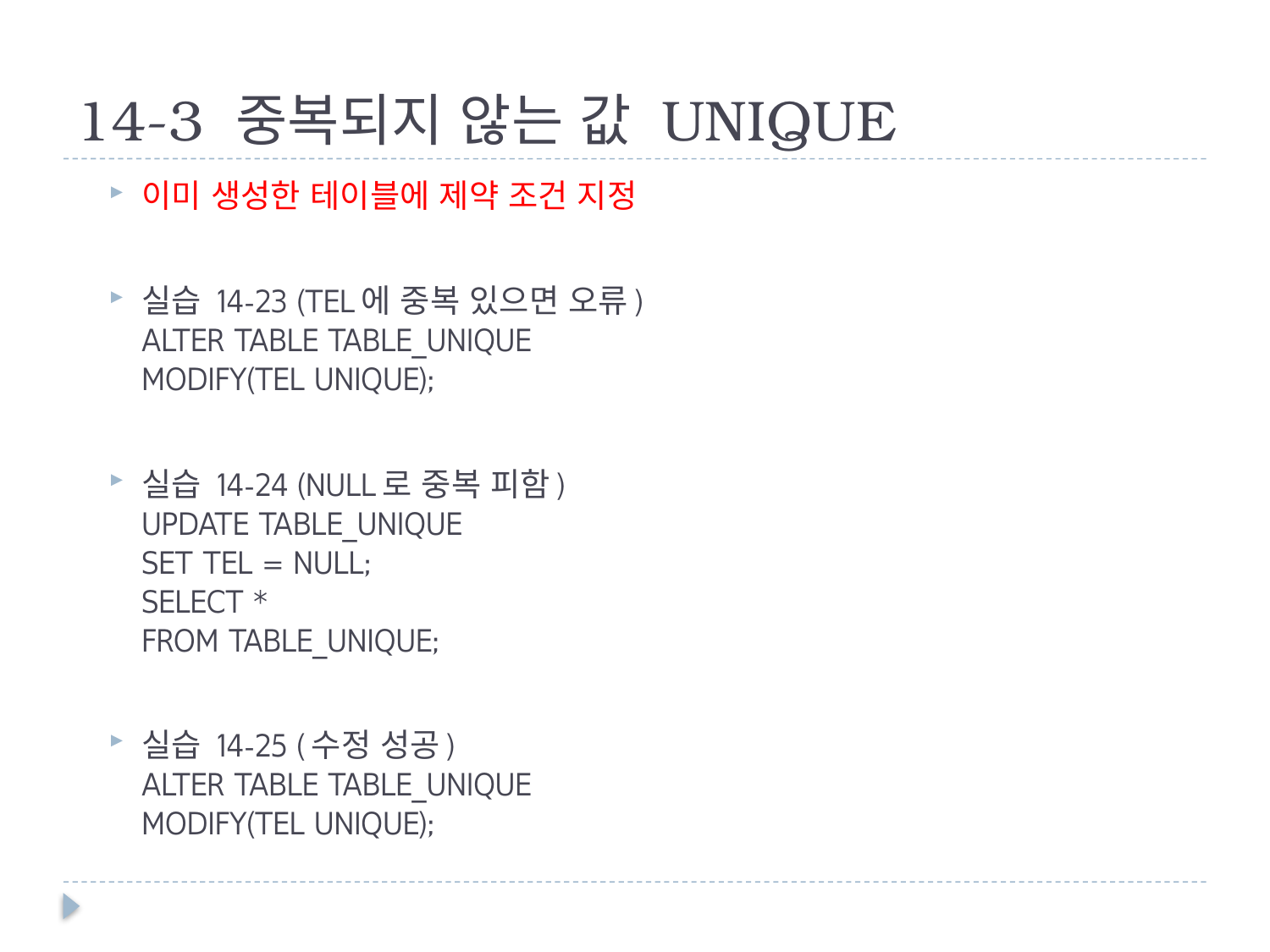

# 14-3 중복되지 않는 값 UNIQUE
이미 생성한 테이블에 제약 조건 지정

실습 14-23 (TEL에 중복 있으면 오류)
ALTER TABLE TABLE_UNIQUE
MODIFY(TEL UNIQUE);

실습 14-24 (NULL로 중복 피함)
UPDATE TABLE_UNIQUE
SET TEL = NULL;
SELECT *
FROM TABLE_UNIQUE;

실습 14-25 (수정 성공)
ALTER TABLE TABLE_UNIQUE
MODIFY(TEL UNIQUE);